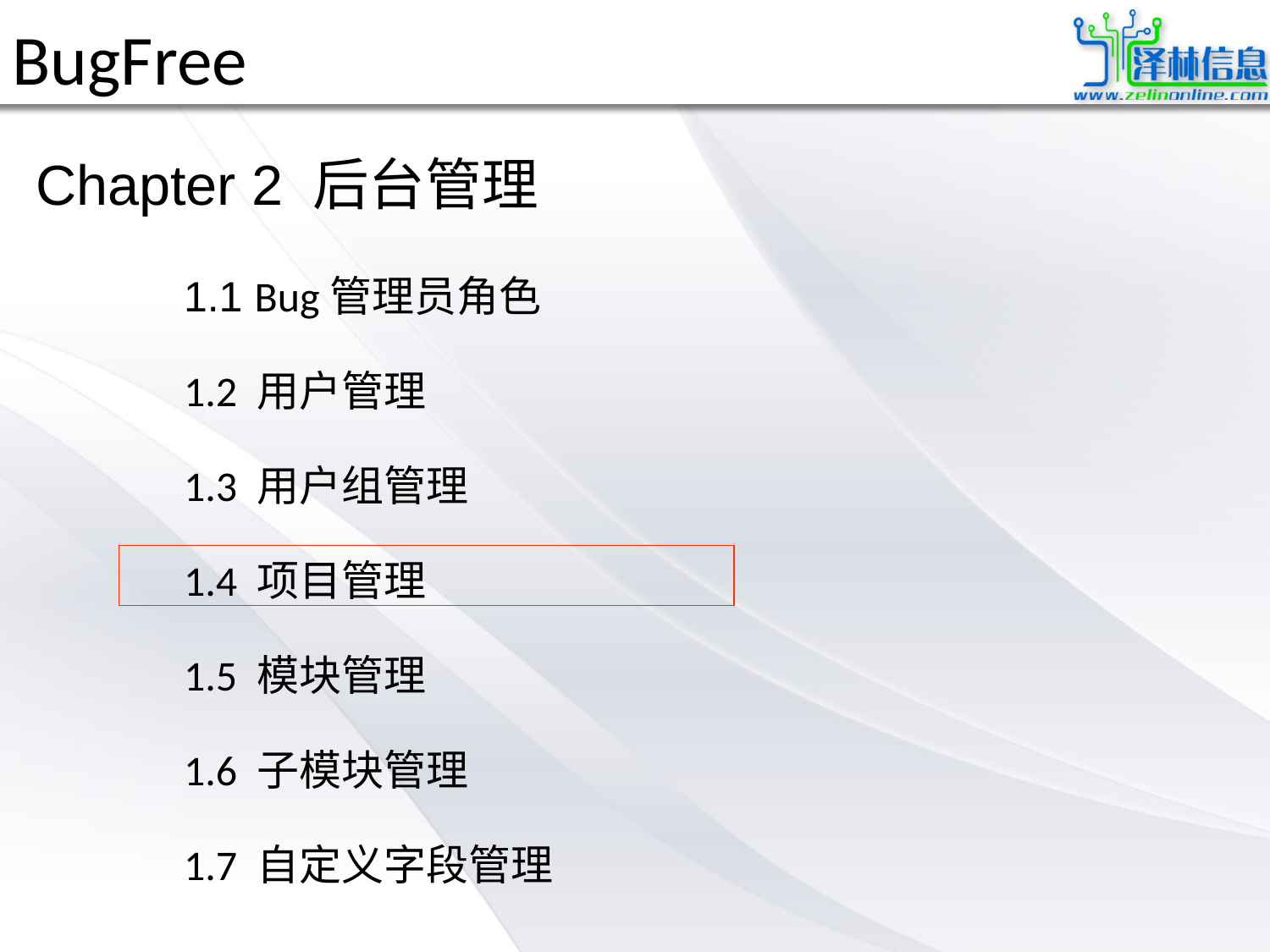

# BugFree
Chapter 2 后台管理
1.1 Bug管理员角色
1.2 用户管理
1.3 用户组管理
1.4 项目管理
1.5 模块管理
1.6 子模块管理
1.7 自定义字段管理